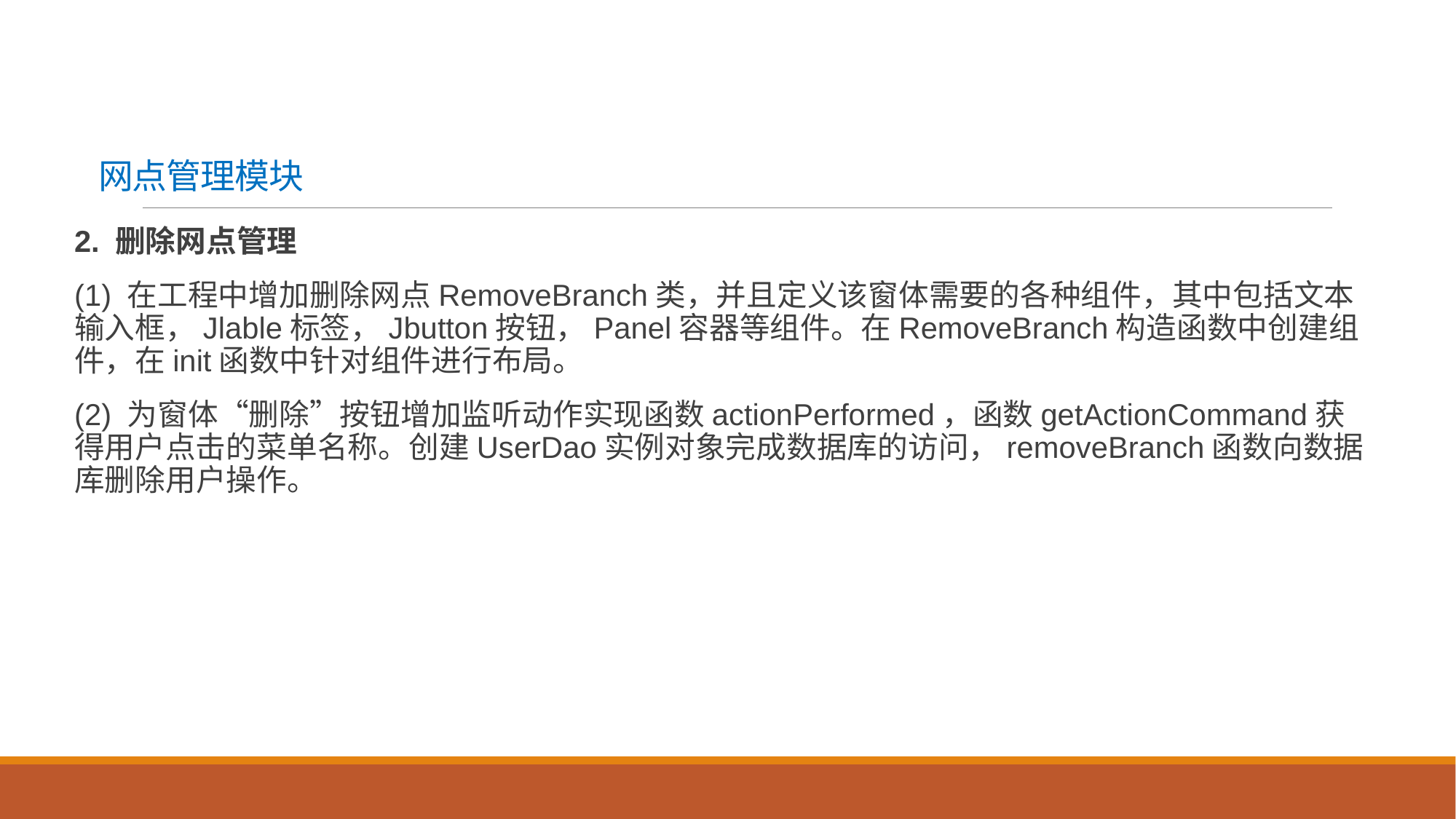

# 网点管理模块
2. 删除网点管理
(1) 在工程中增加删除网点RemoveBranch类，并且定义该窗体需要的各种组件，其中包括文本输入框，Jlable标签，Jbutton按钮，Panel容器等组件。在RemoveBranch构造函数中创建组件，在init函数中针对组件进行布局。
(2) 为窗体“删除”按钮增加监听动作实现函数actionPerformed，函数getActionCommand获得用户点击的菜单名称。创建UserDao实例对象完成数据库的访问，removeBranch函数向数据库删除用户操作。